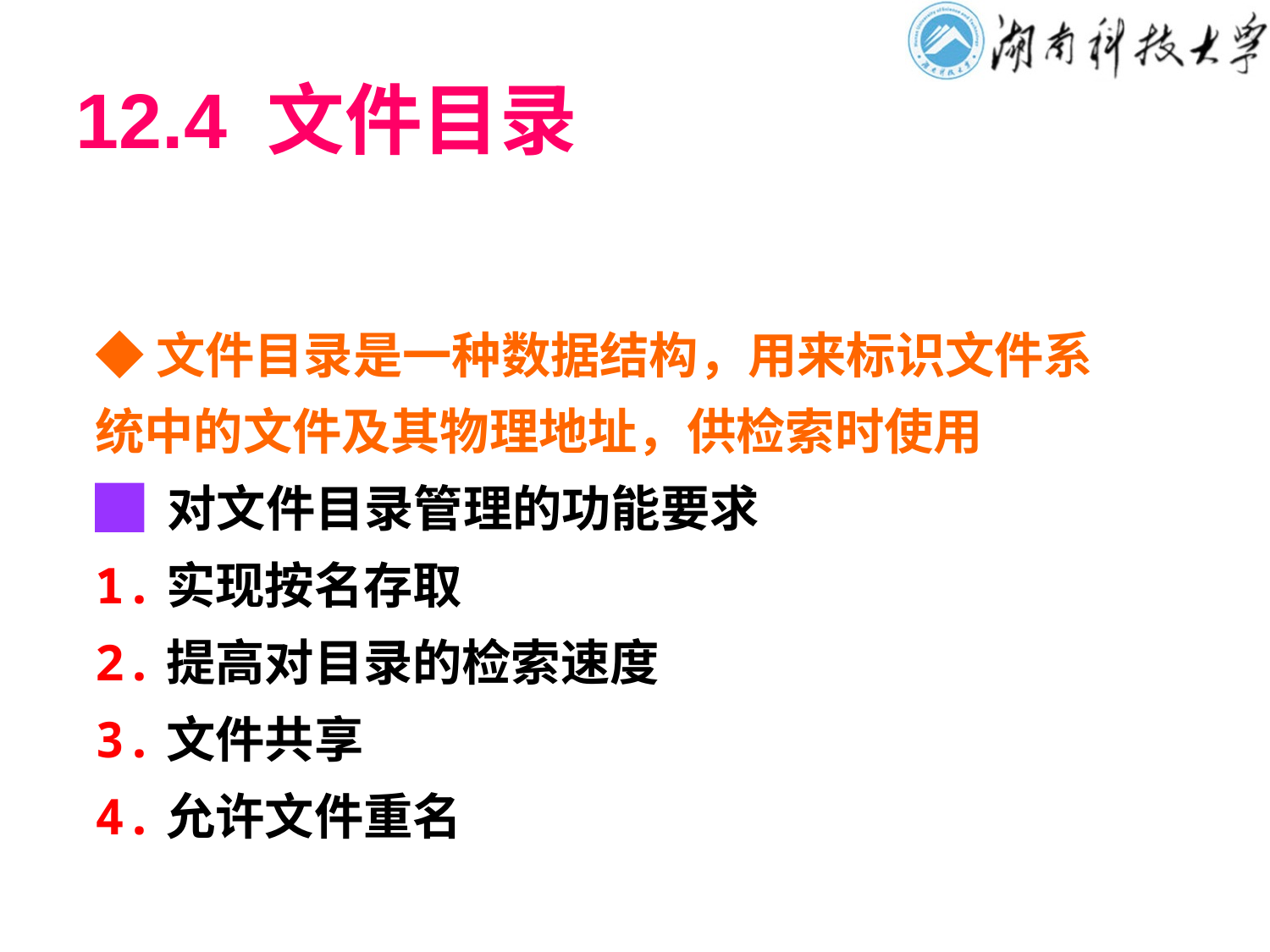

# 12.4 文件目录
◆文件目录是一种数据结构，用来标识文件系统中的文件及其物理地址，供检索时使用
█ 对文件目录管理的功能要求
1.实现按名存取
2.提高对目录的检索速度
3.文件共享
4.允许文件重名